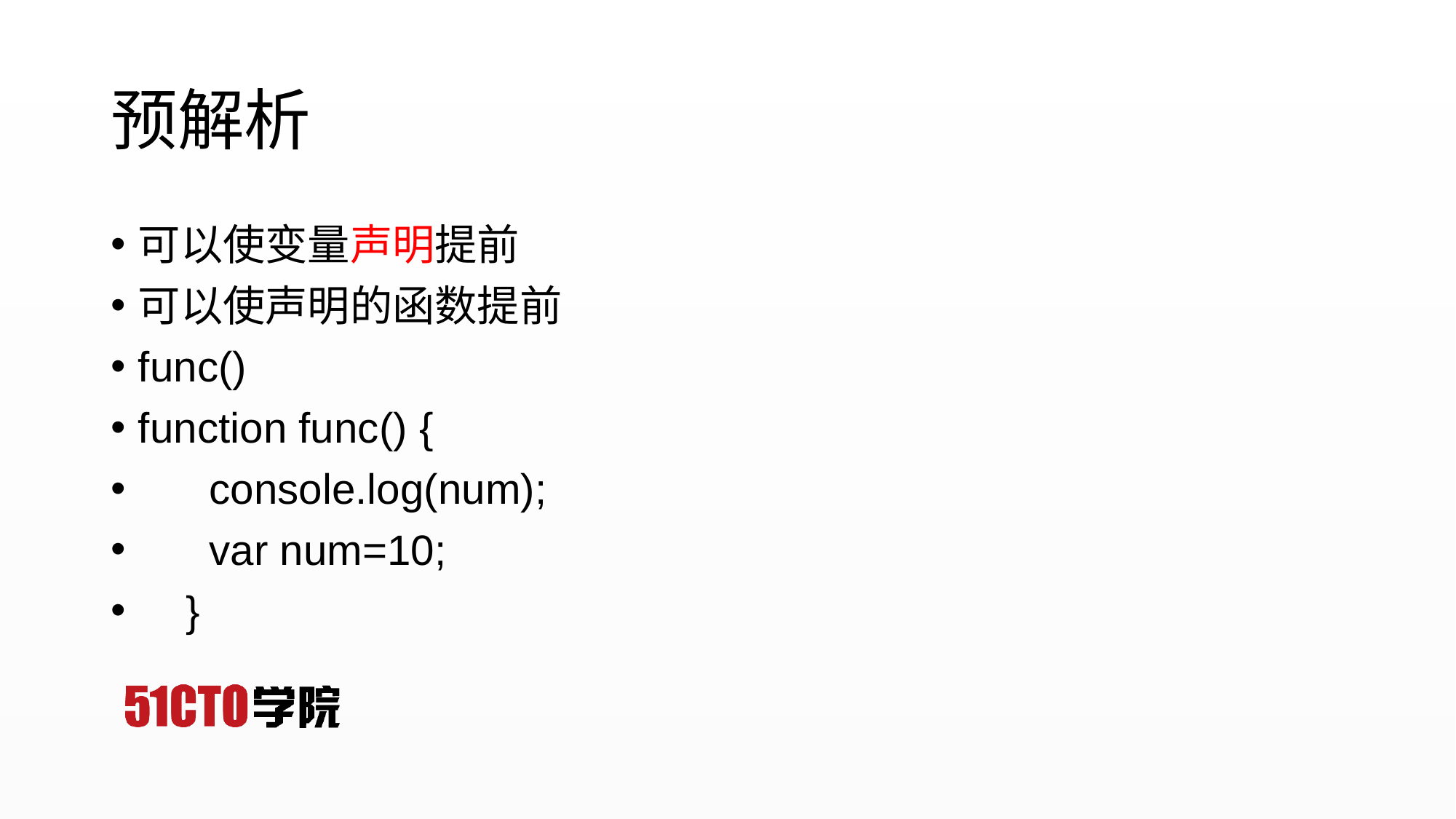

# 预解析
可以使变量声明提前
可以使声明的函数提前
func()
function func() {
      console.log(num);
      var num=10;
    }